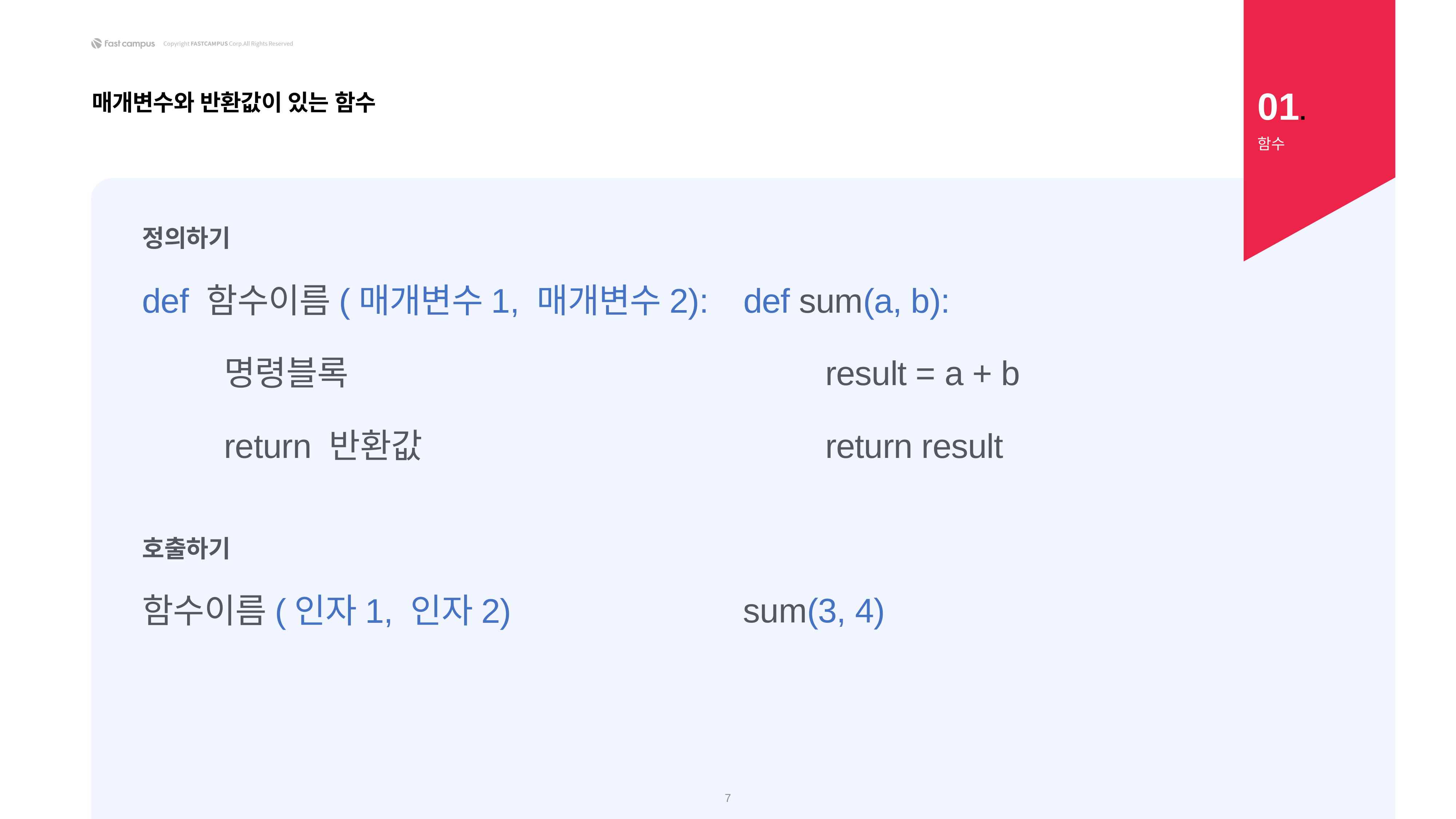

01.
매개변수와 반환값이 있는 함수
함수
정의하기
def 함수이름(매개변수1, 매개변수2):
	명령블록
	return 반환값
def sum(a, b):
	result = a + b
	return result
호출하기
sum(3, 4)
함수이름(인자1, 인자2)
7